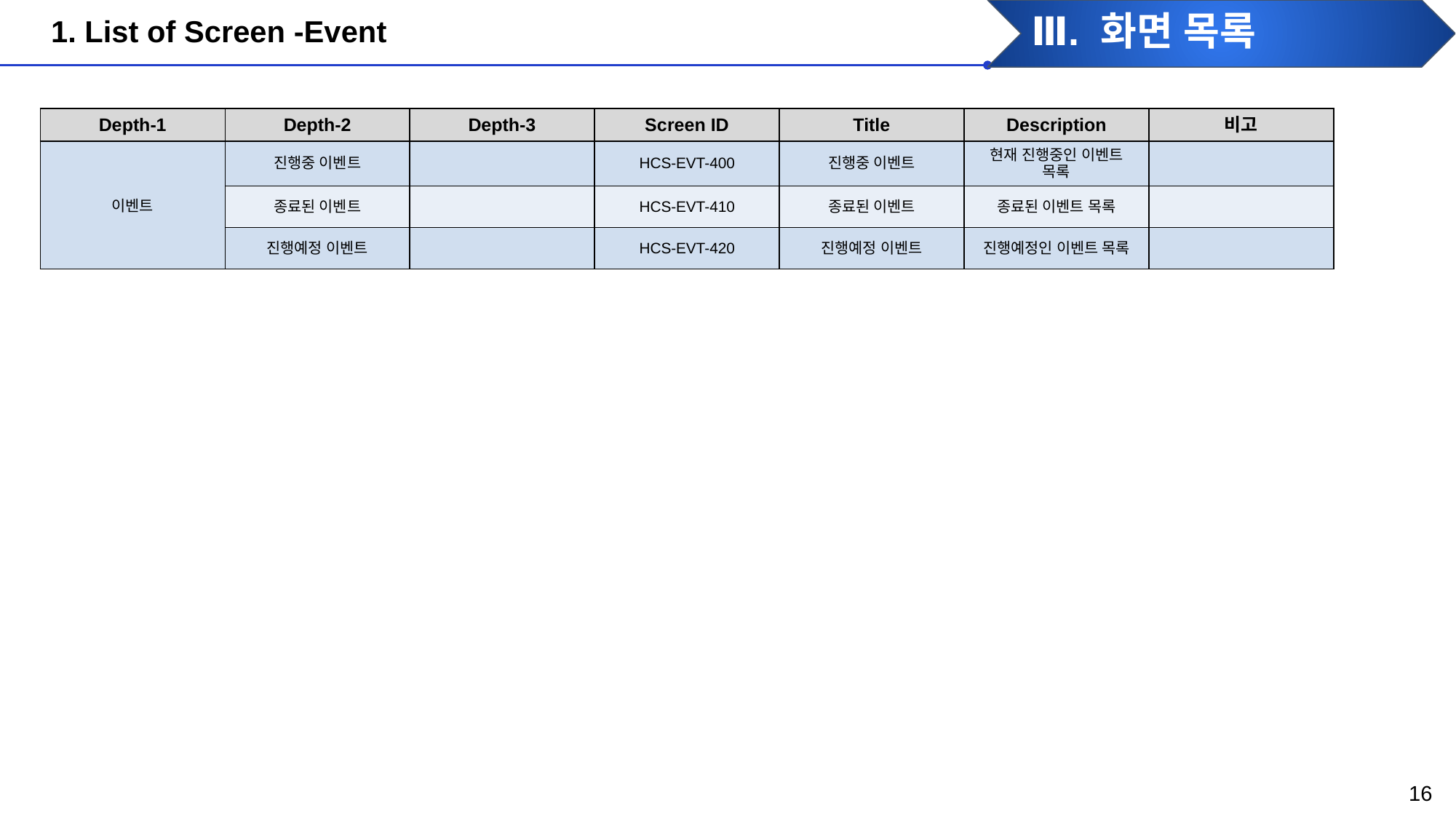

1. List of Screen -Event
Ⅲ. 화면 목록
| Depth-1 | Depth-2 | Depth-3 | Screen ID | Title | Description | 비고 |
| --- | --- | --- | --- | --- | --- | --- |
| 이벤트 | 진행중 이벤트 |  | HCS-EVT-400 | 진행중 이벤트 | 현재 진행중인 이벤트 목록 |  |
|  | 종료된 이벤트 |  | HCS-EVT-410 | 종료된 이벤트 | 종료된 이벤트 목록 |  |
|  | 진행예정 이벤트 |  | HCS-EVT-420 | 진행예정 이벤트 | 진행예정인 이벤트 목록 |  |